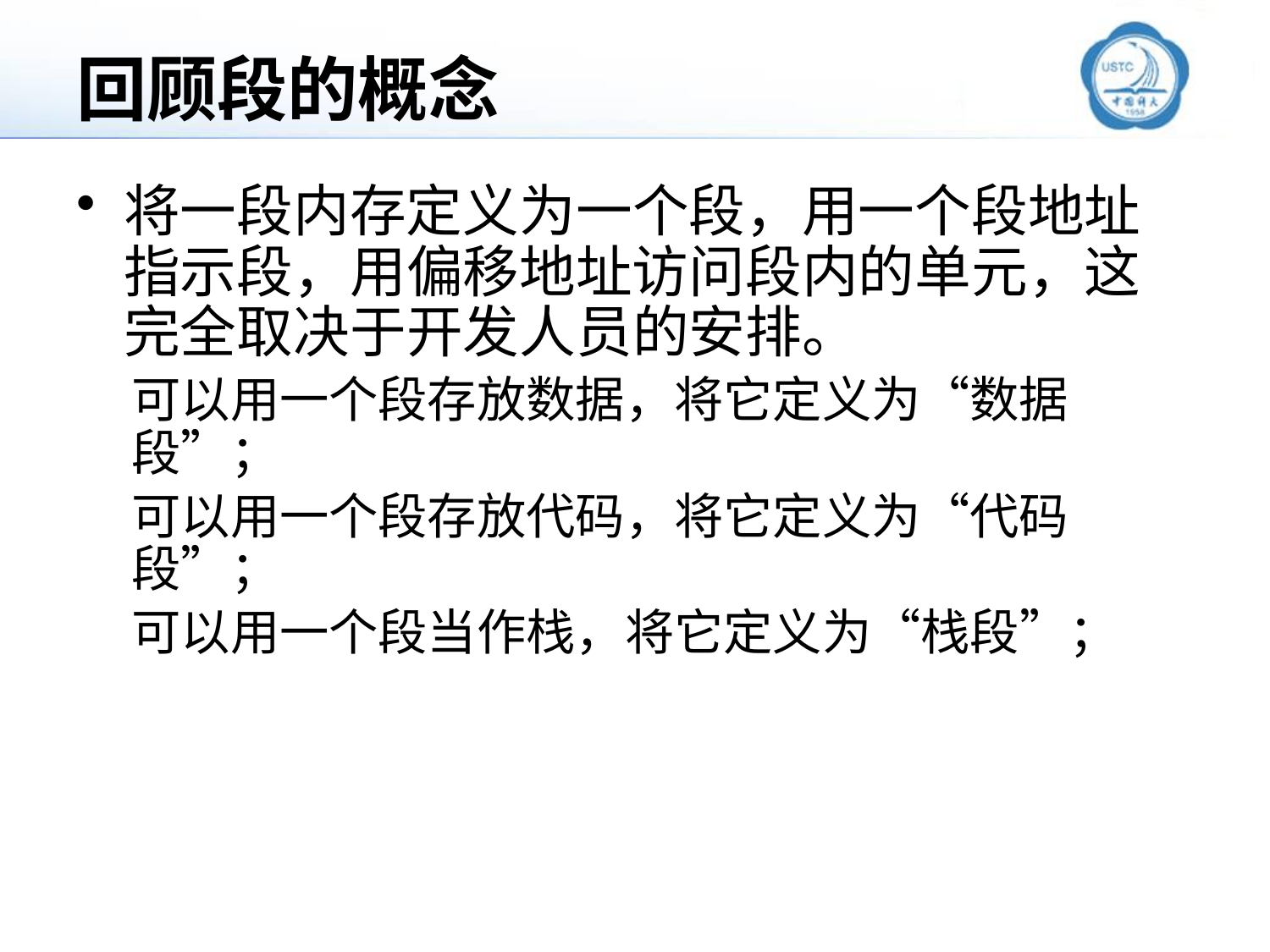

# 回顾段的概念
将一段内存定义为一个段，用一个段地址指示段，用偏移地址访问段内的单元，这完全取决于开发人员的安排。
可以用一个段存放数据，将它定义为“数据段”；
可以用一个段存放代码，将它定义为“代码段”；
可以用一个段当作栈，将它定义为“栈段”；